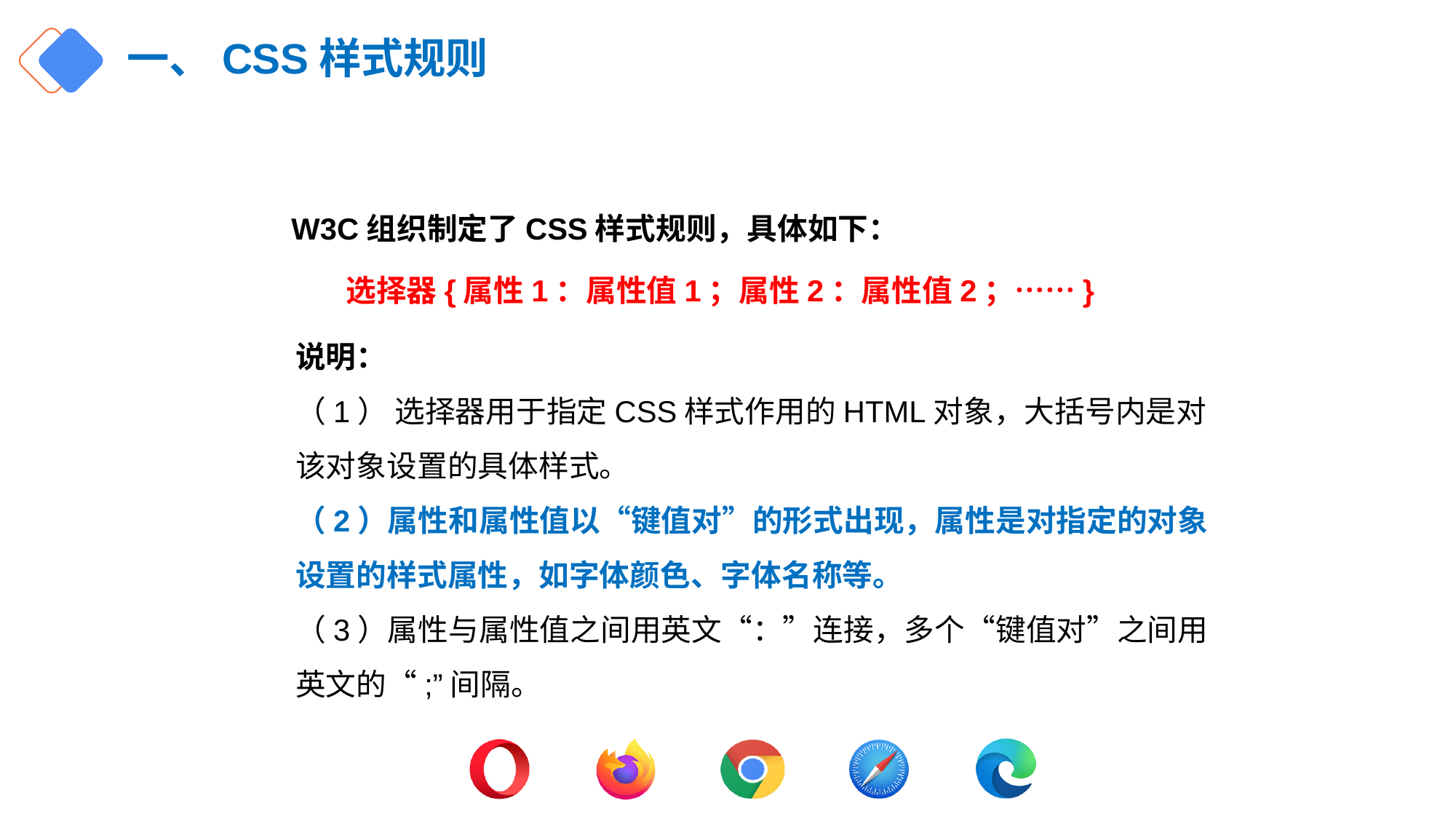

# 一、CSS样式规则
W3C组织制定了CSS样式规则，具体如下：
选择器{属性1：属性值1；属性2：属性值2；……}
说明：
（1） 选择器用于指定CSS样式作用的HTML对象，大括号内是对该对象设置的具体样式。
（2）属性和属性值以“键值对”的形式出现，属性是对指定的对象设置的样式属性，如字体颜色、字体名称等。
（3）属性与属性值之间用英文“：”连接，多个“键值对”之间用英文的“;”间隔。